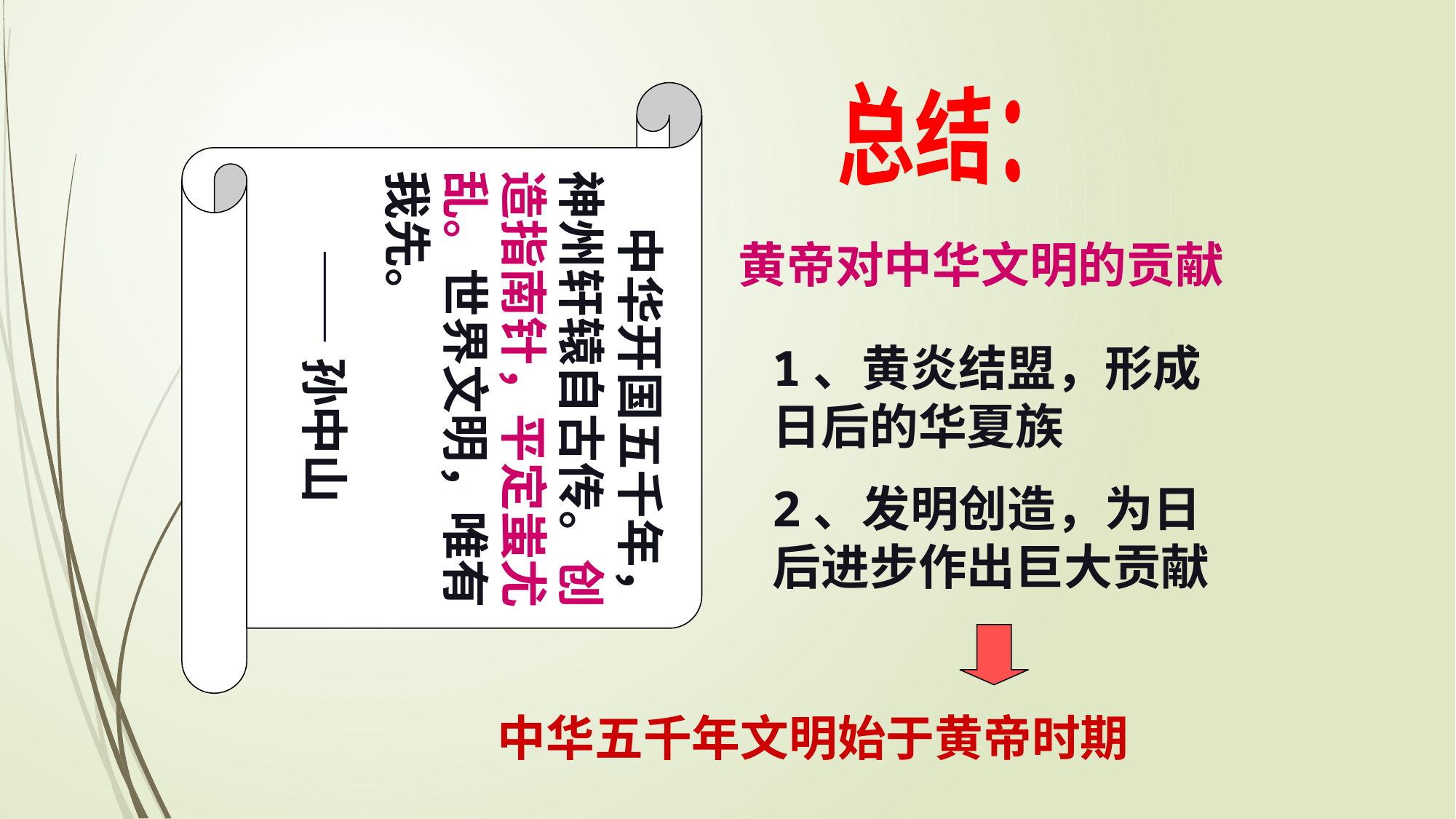

总结：
黄帝对中华文明的贡献

    中华开国五千年，神州轩辕自古传。创造指南针，平定蚩尤乱。世界文明，唯有我先。
       ——孙中山
1、黄炎结盟，形成  日后的华夏族
2、发明创造，为日后进步作出巨大贡献

中华五千年文明始于黄帝时期